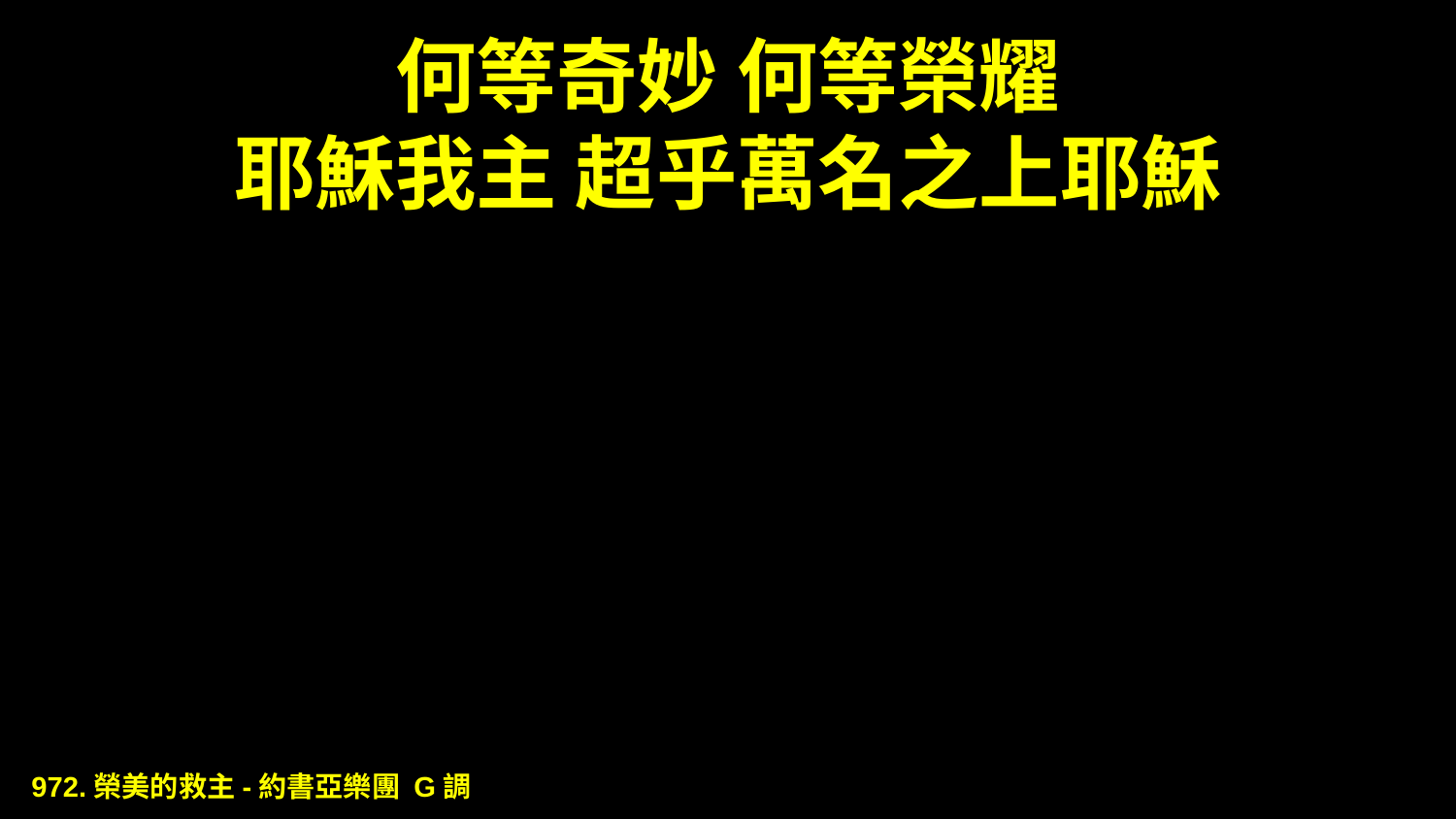

# 何等奇妙 何等榮耀 耶穌我主 超乎萬名之上耶穌
972.榮美的救主-約書亞樂團 G調